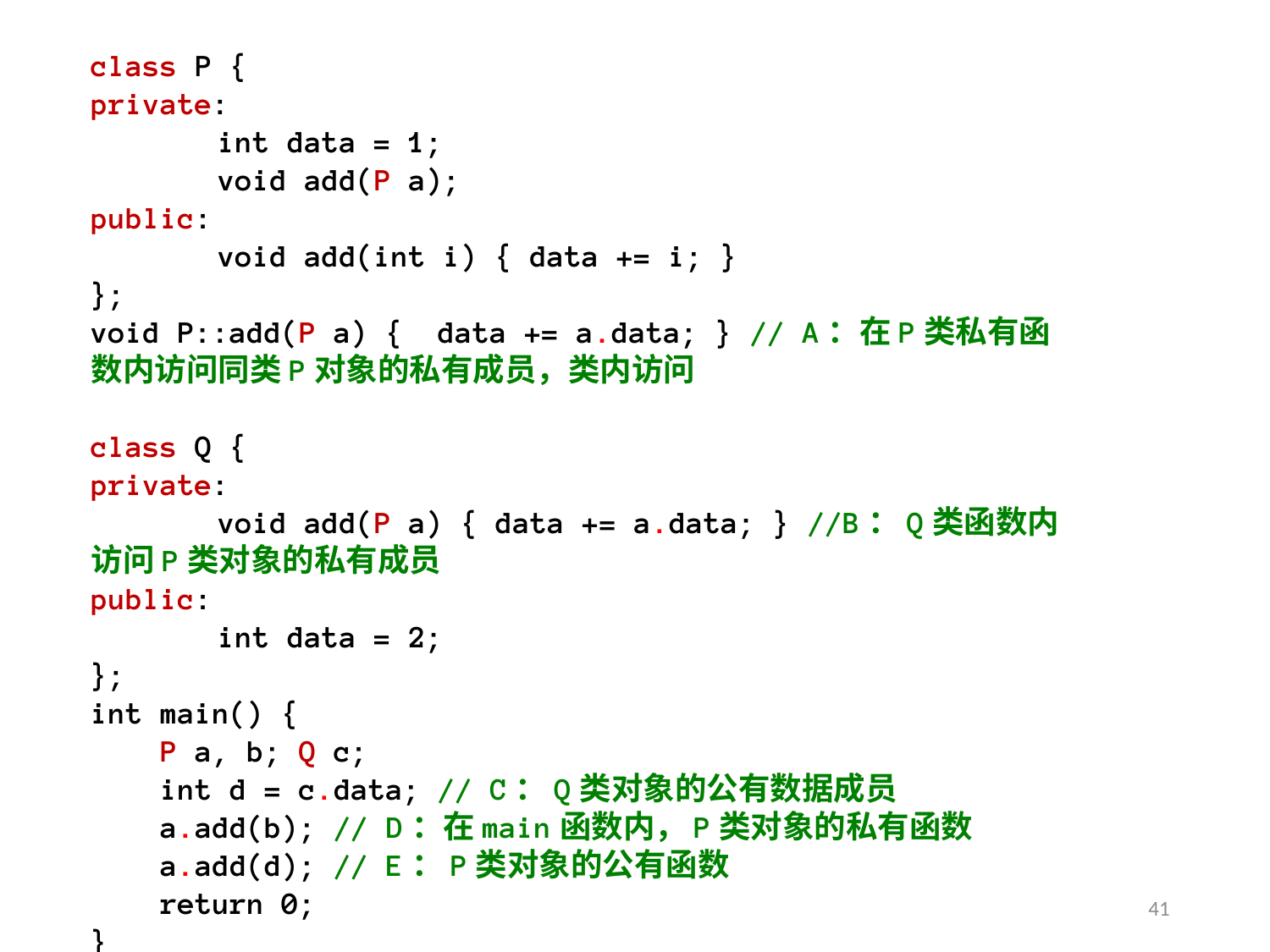

class P {
private:
	int data = 1;
	void add(P a);
public:
	void add(int i) { data += i; }
};
void P::add(P a) {  data += a.data; } // A：在P类私有函数内访问同类P对象的私有成员，类内访问

class Q {
private:
	void add(P a) { data += a.data; } //B：Q类函数内访问P类对象的私有成员
public:
	int data = 2;
};
int main() {
    P a, b; Q c;
    int d = c.data; // C：Q类对象的公有数据成员
    a.add(b); // D：在main函数内，P类对象的私有函数
    a.add(d); // E：P类对象的公有函数
    return 0;
}
41